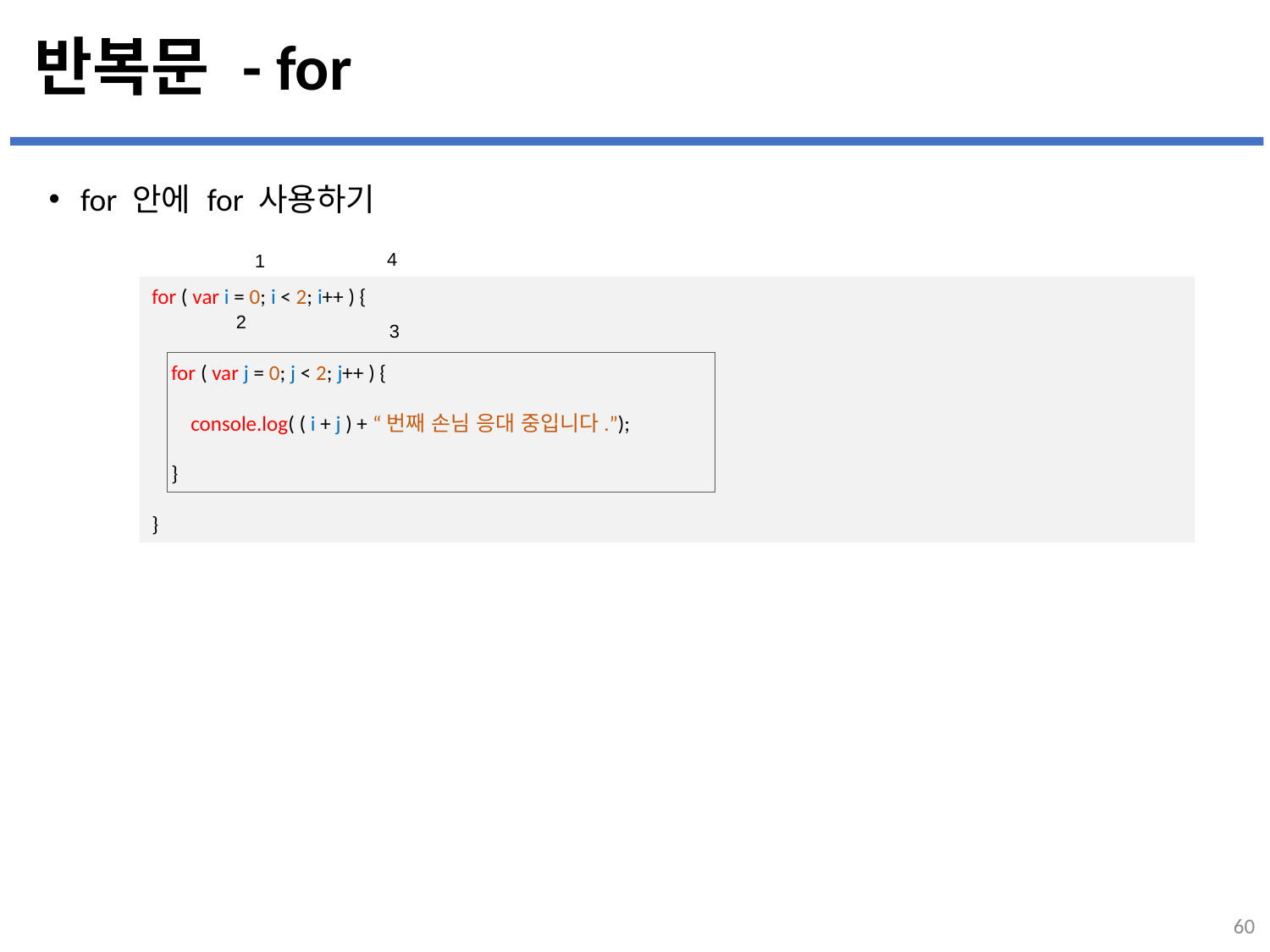

# 반복문 - for
for 안에 for 사용하기

4
1
for ( var i = 0; i < 2; i++ ) {

    for ( var j = 0; j < 2; j++ ) {

        console.log( ( i + j ) + “번째 손님 응대 중입니다.”);

    }

}
2
3

60